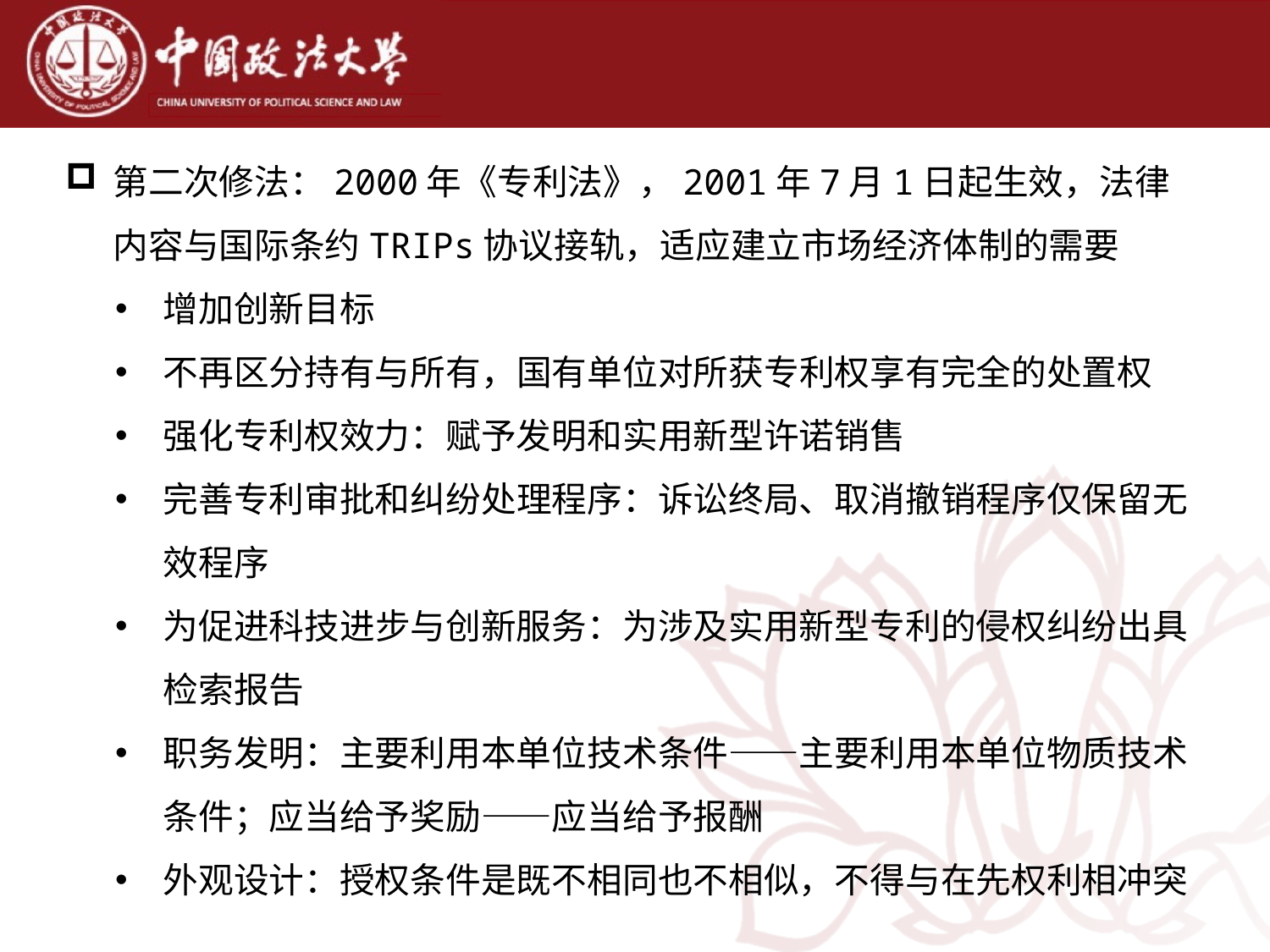

第二次修法：2000年《专利法》，2001年7月1日起生效，法律内容与国际条约TRIPs协议接轨，适应建立市场经济体制的需要
增加创新目标
不再区分持有与所有，国有单位对所获专利权享有完全的处置权
强化专利权效力：赋予发明和实用新型许诺销售
完善专利审批和纠纷处理程序：诉讼终局、取消撤销程序仅保留无效程序
为促进科技进步与创新服务：为涉及实用新型专利的侵权纠纷出具检索报告
职务发明：主要利用本单位技术条件——主要利用本单位物质技术条件；应当给予奖励——应当给予报酬
外观设计：授权条件是既不相同也不相似，不得与在先权利相冲突